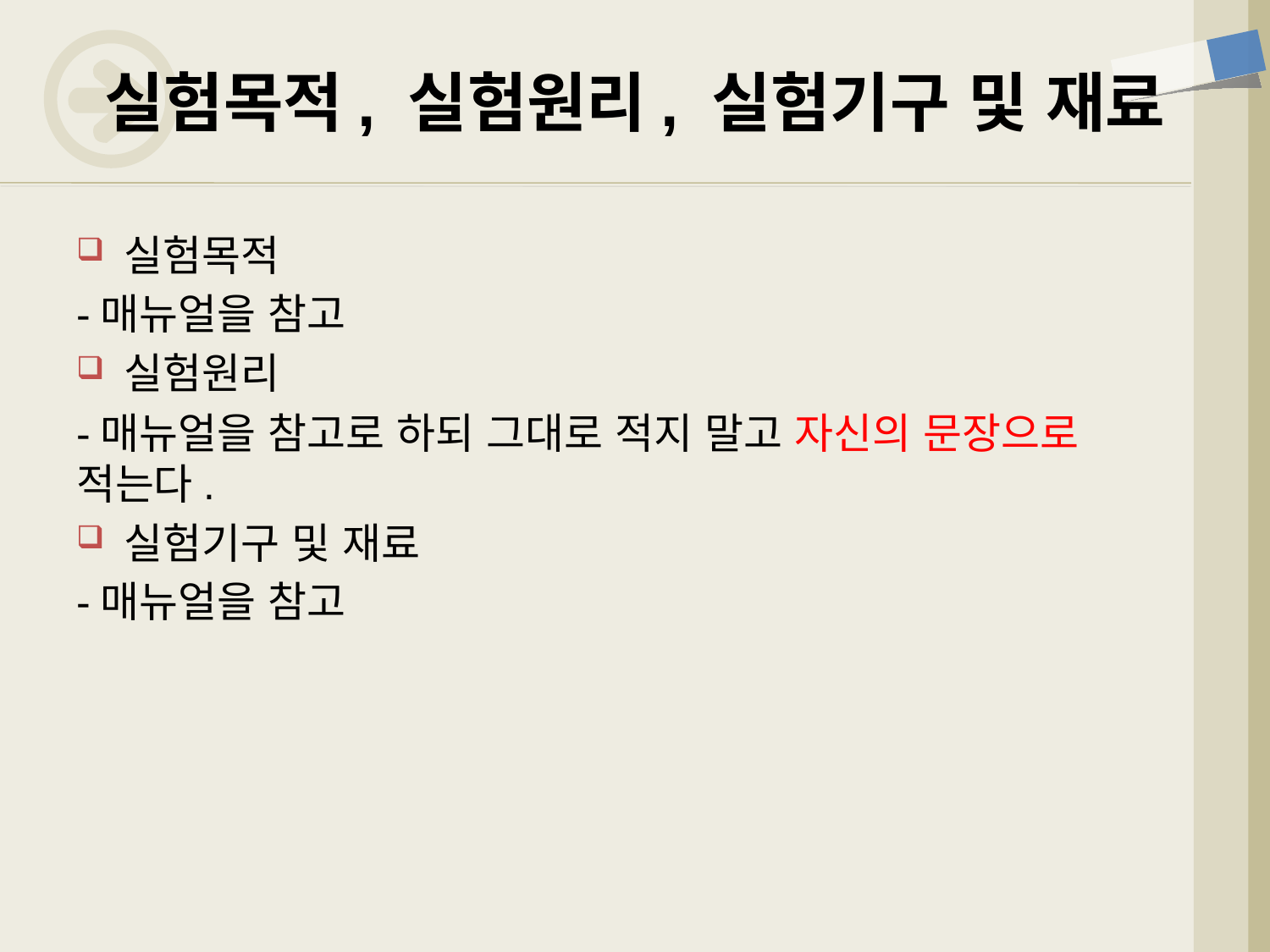

# 실험목적, 실험원리, 실험기구 및 재료
실험목적
-매뉴얼을 참고
실험원리
-매뉴얼을 참고로 하되 그대로 적지 말고 자신의 문장으로 적는다.
실험기구 및 재료
-매뉴얼을 참고